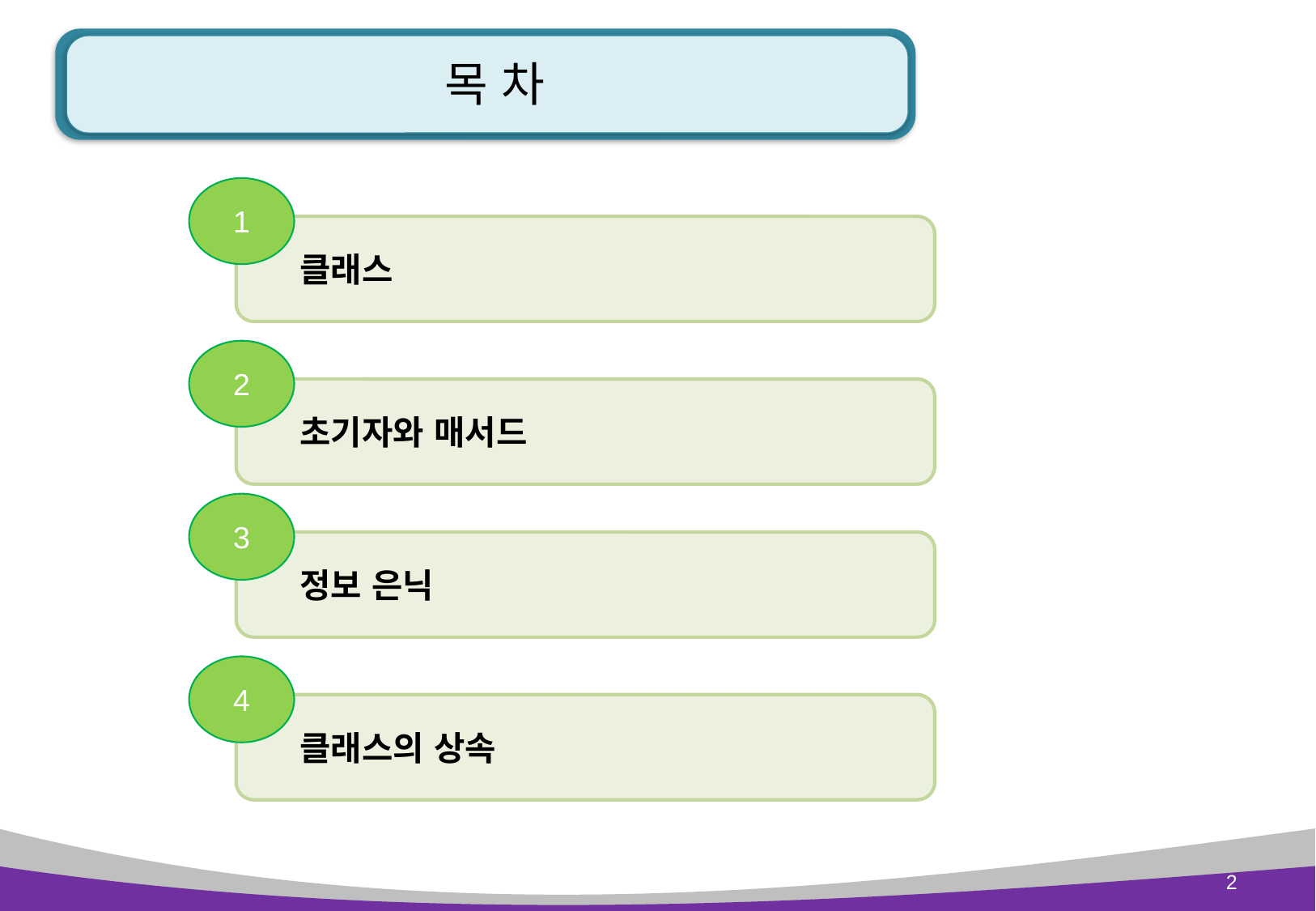

# 목 차
1
     클래스
2
     초기자와 매서드
3
     정보 은닉
4
     클래스의 상속
2